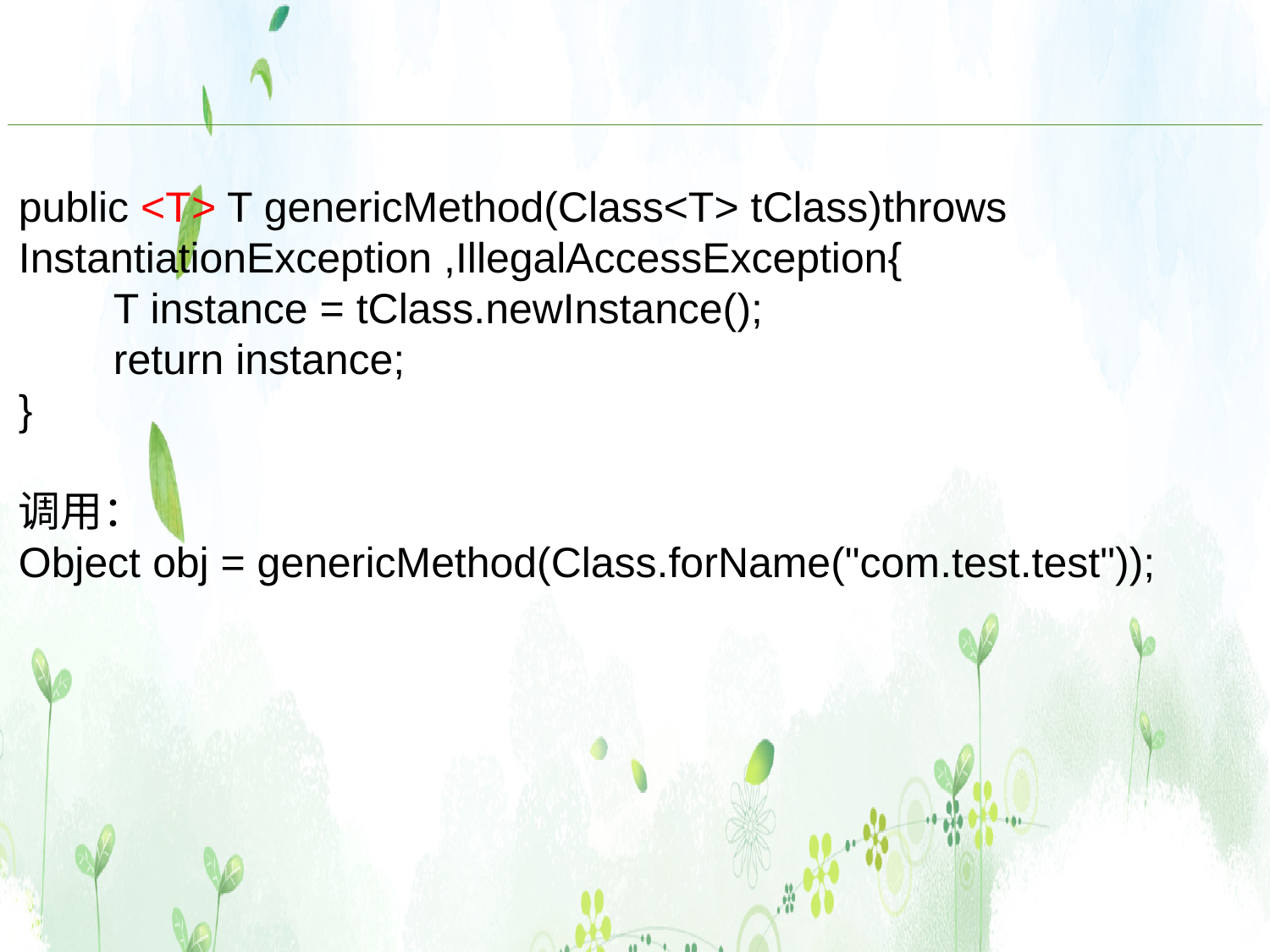

public <T> T genericMethod(Class<T> tClass)throws 	InstantiationException ,IllegalAccessException{
        T instance = tClass.newInstance();
        return instance;
}

调用：
Object obj = genericMethod(Class.forName("com.test.test"));